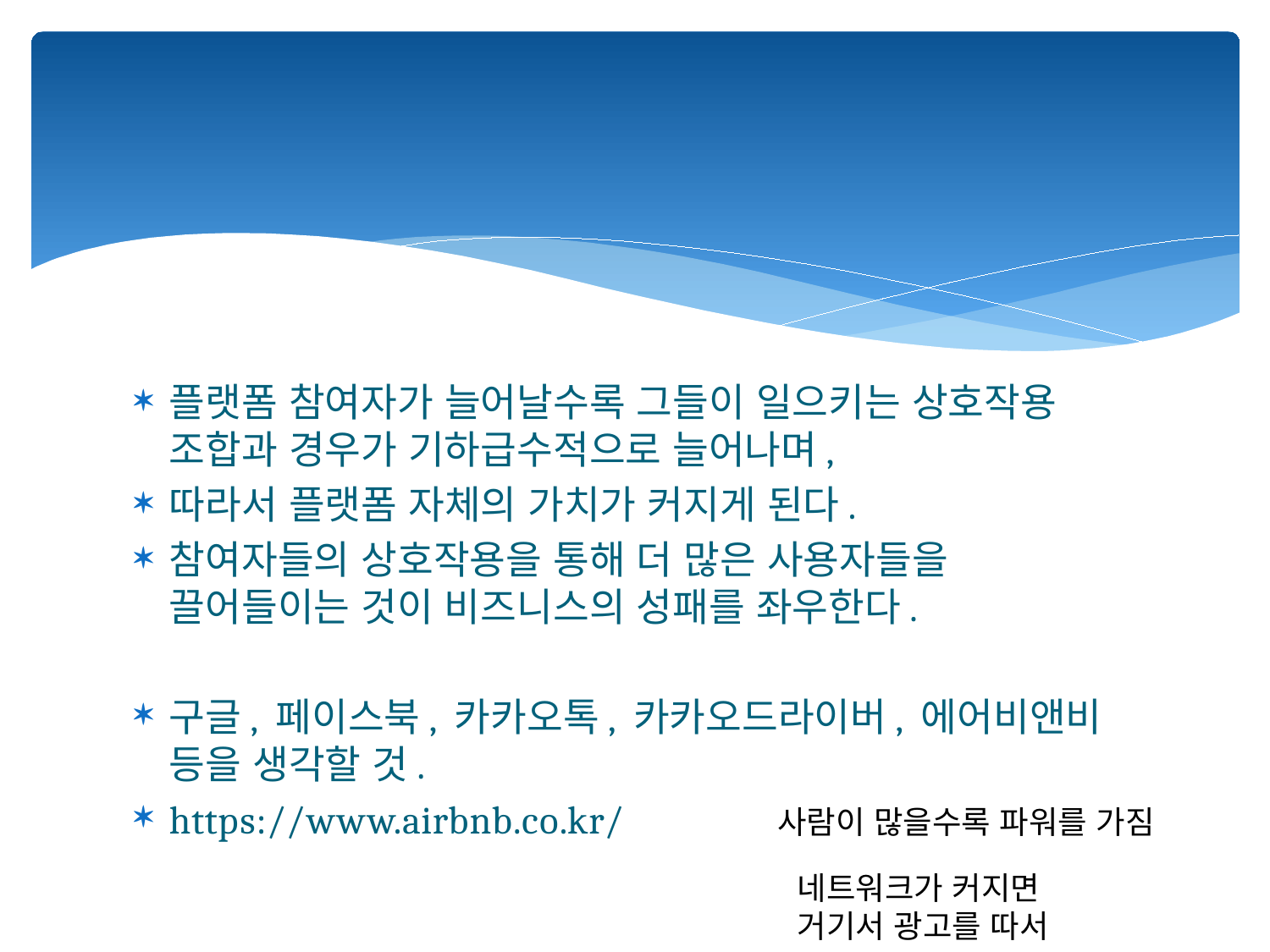

#
플랫폼 참여자가 늘어날수록 그들이 일으키는 상호작용 조합과 경우가 기하급수적으로 늘어나며,
따라서 플랫폼 자체의 가치가 커지게 된다.
참여자들의 상호작용을 통해 더 많은 사용자들을 끌어들이는 것이 비즈니스의 성패를 좌우한다.

구글, 페이스북, 카카오톡, 카카오드라이버, 에어비앤비 등을 생각할 것.
https://www.airbnb.co.kr/

사람이 많을수록 파워를 가짐
네트워크가 커지면 거기서 광고를 따서